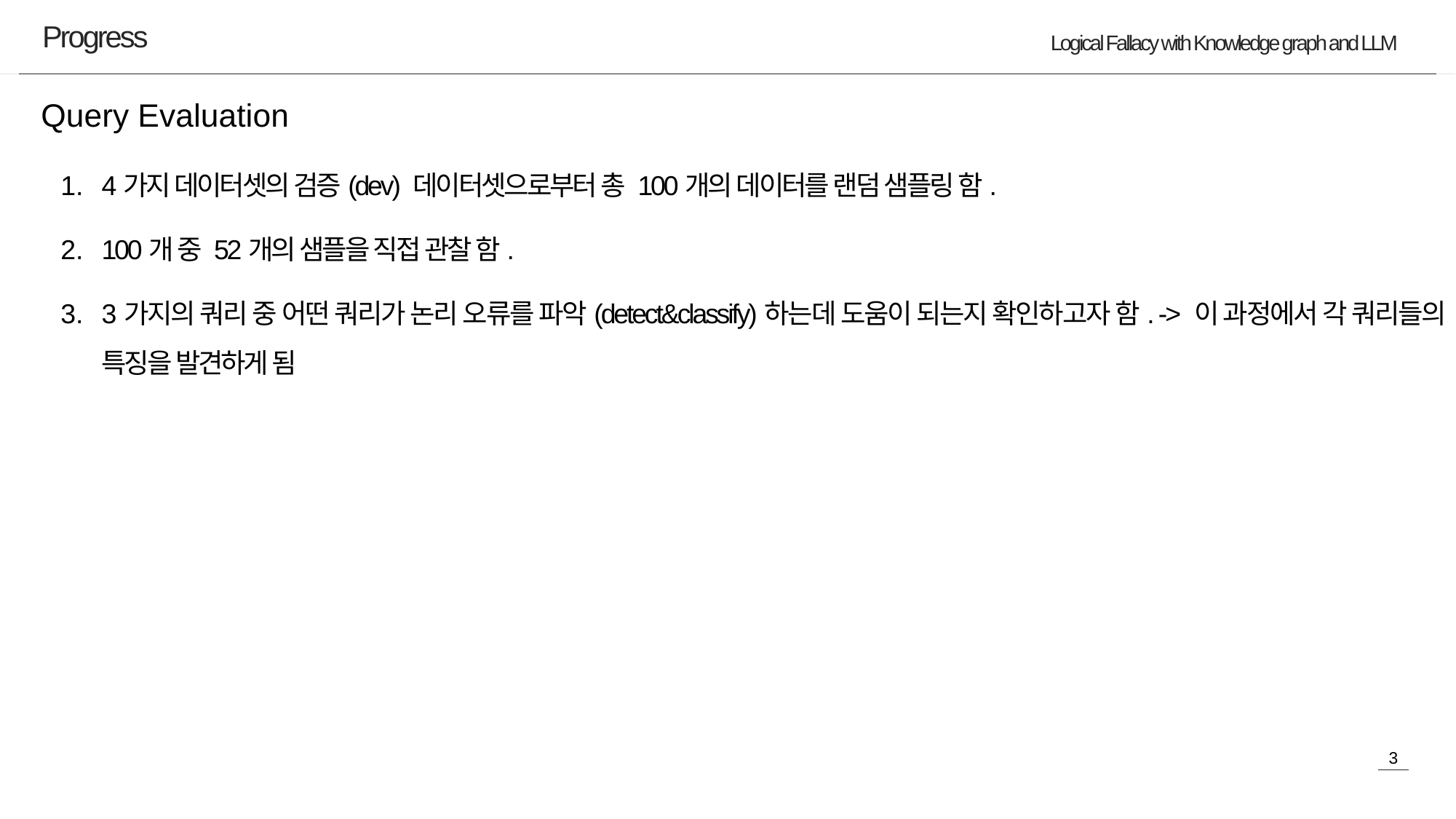

Progress
Query Evaluation
4가지 데이터셋의 검증(dev) 데이터셋으로부터 총 100개의 데이터를 랜덤 샘플링 함.
100개 중 52개의 샘플을 직접 관찰 함.
3가지의 쿼리 중 어떤 쿼리가 논리 오류를 파악(detect&classify)하는데 도움이 되는지 확인하고자 함. -> 이 과정에서 각 쿼리들의 특징을 발견하게 됨